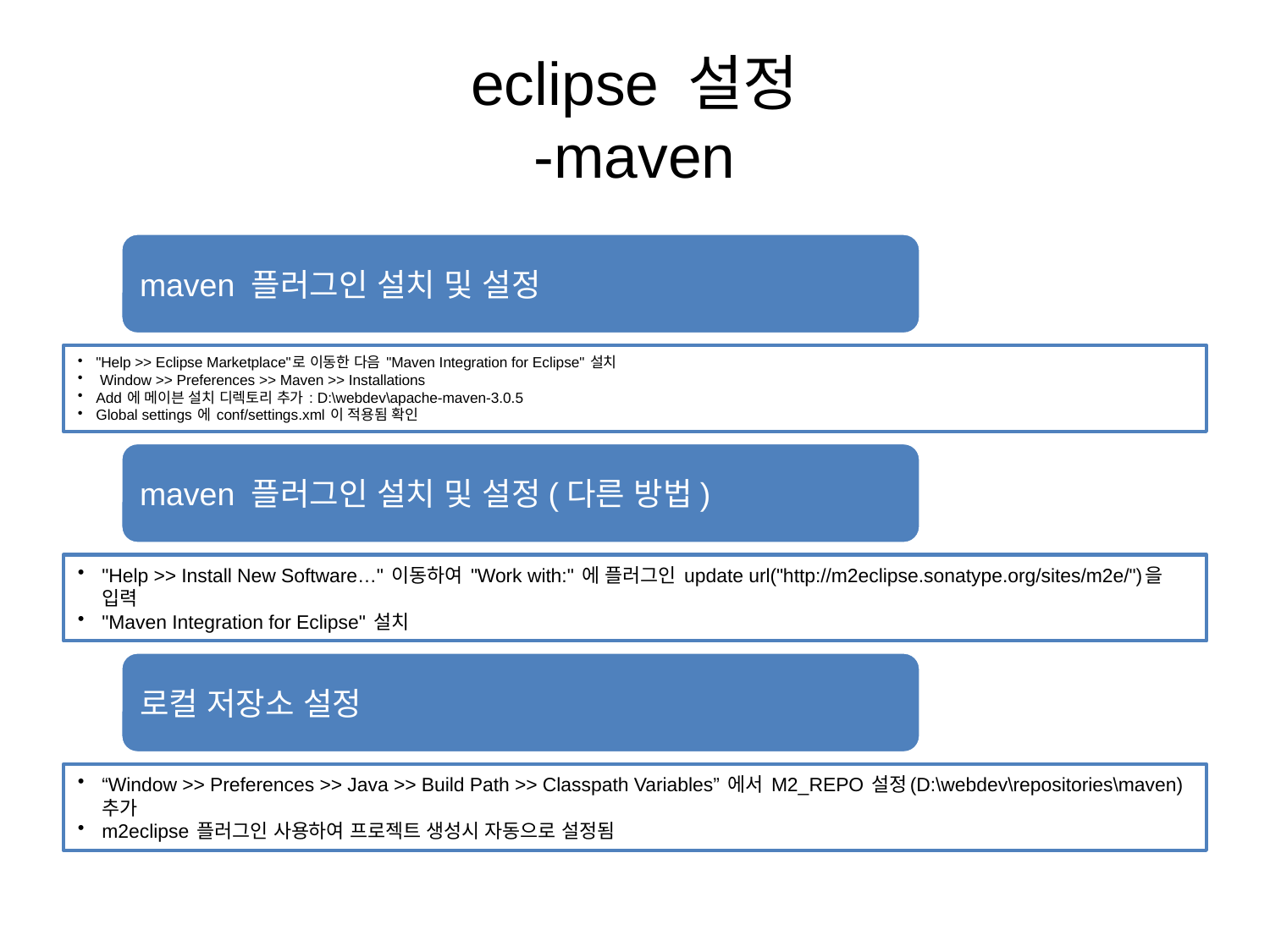

# eclipse 설정 -maven
maven 플러그인 설치 및 설정
maven 플러그인 설치 및 설정(다른 방법)
"Help >> Install New Software…" 이동하여 "Work with:" 에 플러그인 update url("http://m2eclipse.sonatype.org/sites/m2e/")을 입력
"Help >> Eclipse Marketplace"로 이동한 다음 "Maven Integration for Eclipse" 설치
 Window >> Preferences >> Maven >> Installations
Add 에 메이븐 설치 디렉토리 추가 : D:\webdev\apache-maven-3.0.5
Global settings 에 conf/settings.xml 이 적용됨 확인
"Maven Integration for Eclipse" 설치
로컬 저장소 설정
“Window >> Preferences >> Java >> Build Path >> Classpath Variables” 에서 M2_REPO 설정(D:\webdev\repositories\maven) 추가
m2eclipse 플러그인 사용하여 프로젝트 생성시 자동으로 설정됨